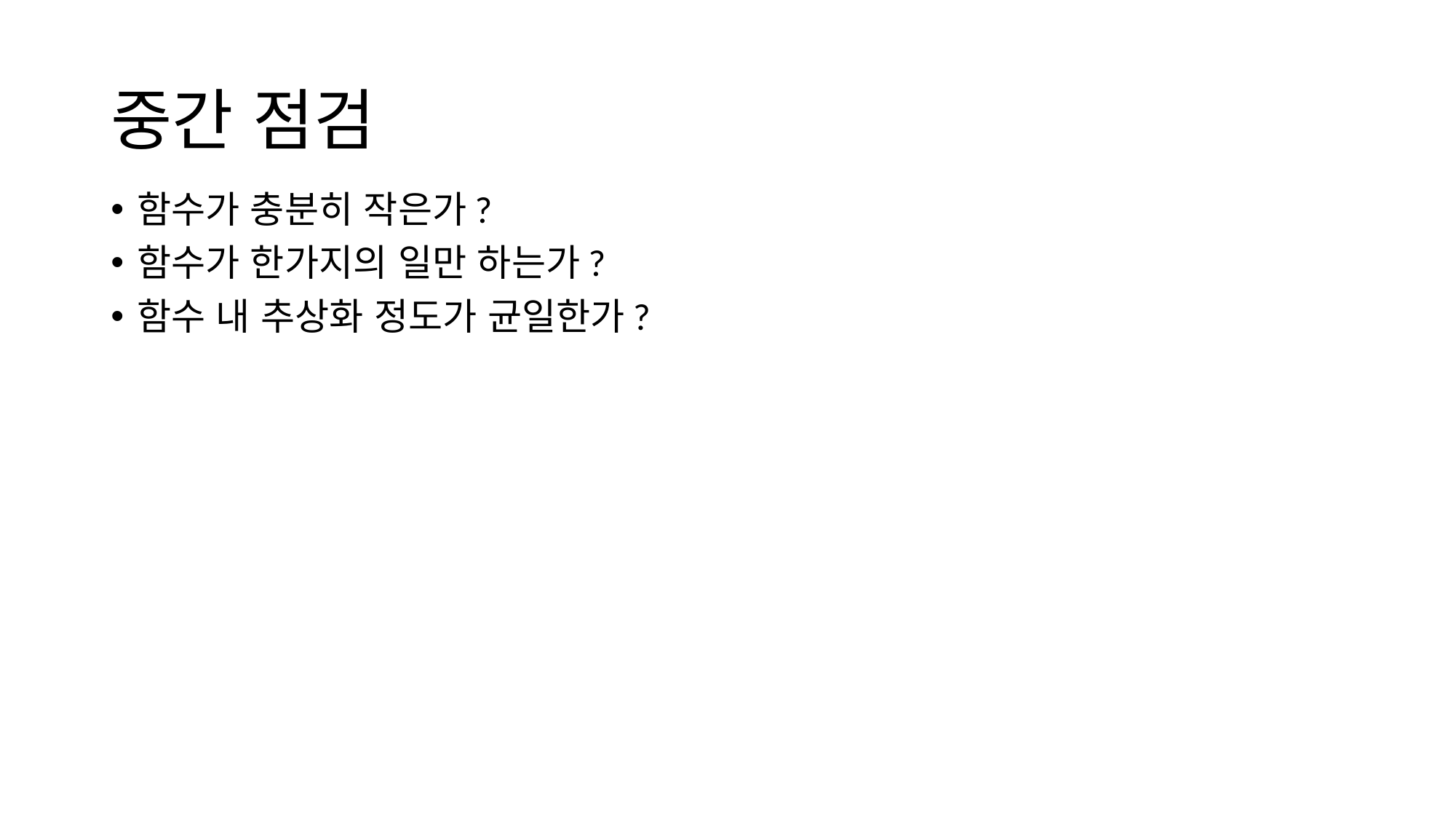

# 중간 점검
함수가 충분히 작은가?
함수가 한가지의 일만 하는가?
함수 내 추상화 정도가 균일한가?